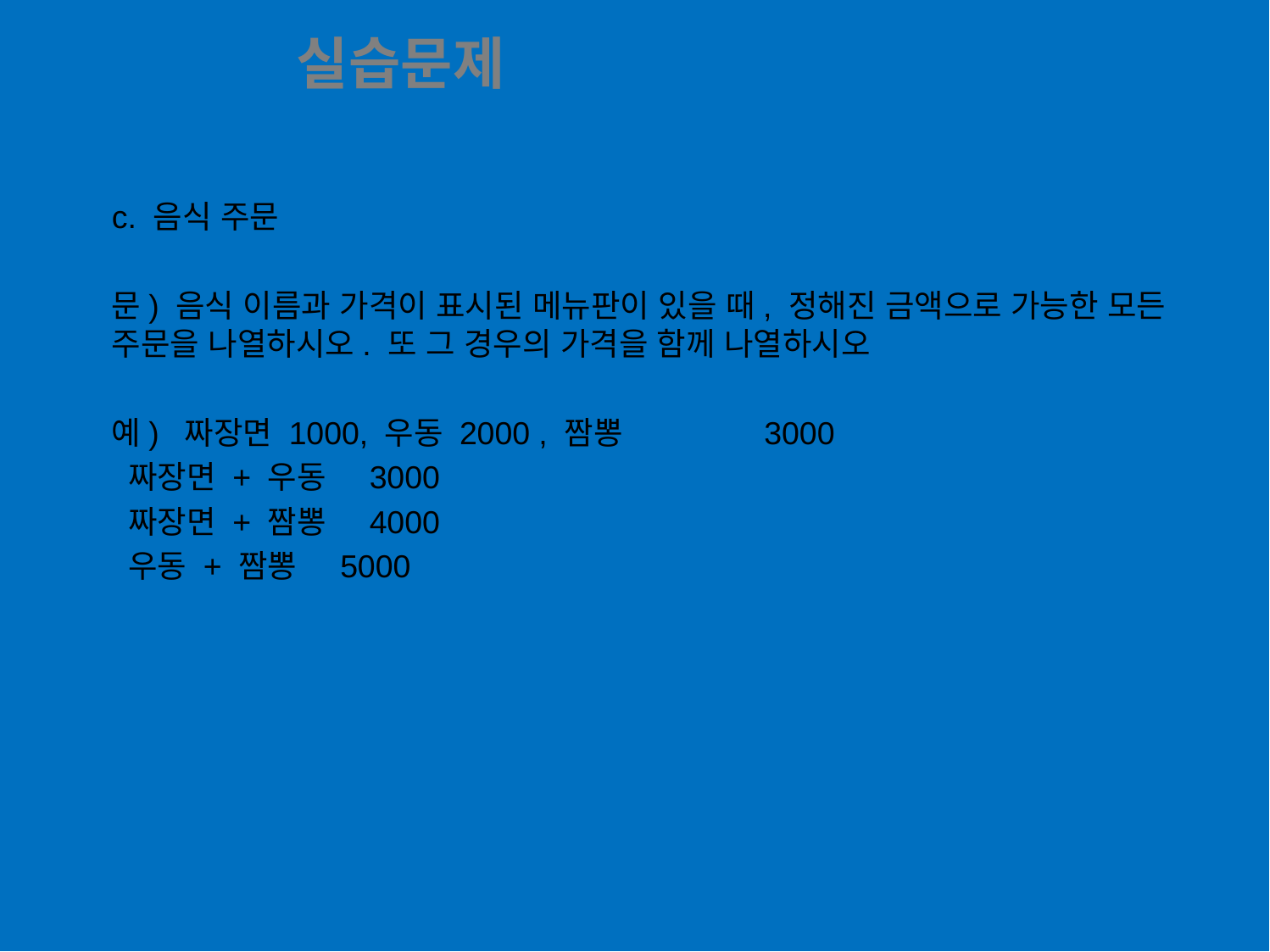

실습문제
c. 음식 주문

문) 음식 이름과 가격이 표시된 메뉴판이 있을 때, 정해진 금액으로 가능한 모든 주문을 나열하시오. 또 그 경우의 가격을 함께 나열하시오

예)  짜장면 1000, 우동 2000 , 짬뽕	 3000
 짜장면 + 우동    3000
 짜장면 + 짬뽕    4000
 우동 + 짬뽕    5000